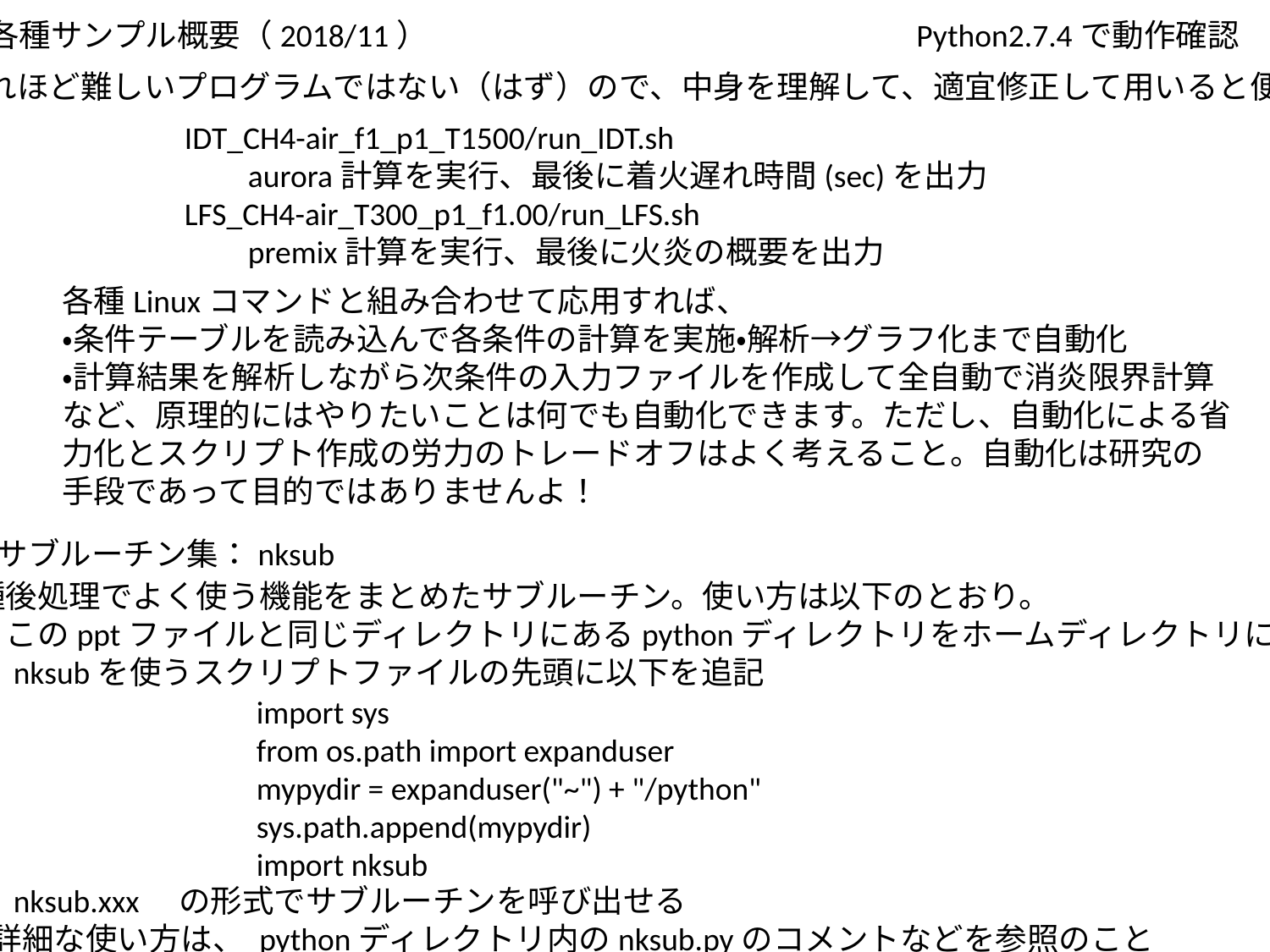

各種サンプル概要（2018/11）
Python2.7.4で動作確認
それほど難しいプログラムではない（はず）ので、中身を理解して、適宜修正して用いると便利
IDT_CH4-air_f1_p1_T1500/run_IDT.sh
aurora計算を実行、最後に着火遅れ時間(sec)を出力
LFS_CH4-air_T300_p1_f1.00/run_LFS.sh
premix計算を実行、最後に火炎の概要を出力
各種Linuxコマンドと組み合わせて応用すれば、
・条件テーブルを読み込んで各条件の計算を実施・解析→グラフ化まで自動化
・計算結果を解析しながら次条件の入力ファイルを作成して全自動で消炎限界計算
など、原理的にはやりたいことは何でも自動化できます。ただし、自動化による省力化とスクリプト作成の労力のトレードオフはよく考えること。自動化は研究の手段であって目的ではありませんよ！
サブルーチン集：nksub
各種後処理でよく使う機能をまとめたサブルーチン。使い方は以下のとおり。
1.　このpptファイルと同じディレクトリにあるpythonディレクトリをホームディレクトリにコピー
2.　nksubを使うスクリプトファイルの先頭に以下を追記

3.　nksub.xxx　の形式でサブルーチンを呼び出せる
import sys
from os.path import expanduser
mypydir = expanduser("~") + "/python"
sys.path.append(mypydir)
import nksub
詳細な使い方は、 pythonディレクトリ内のnksub.pyのコメントなどを参照のこと